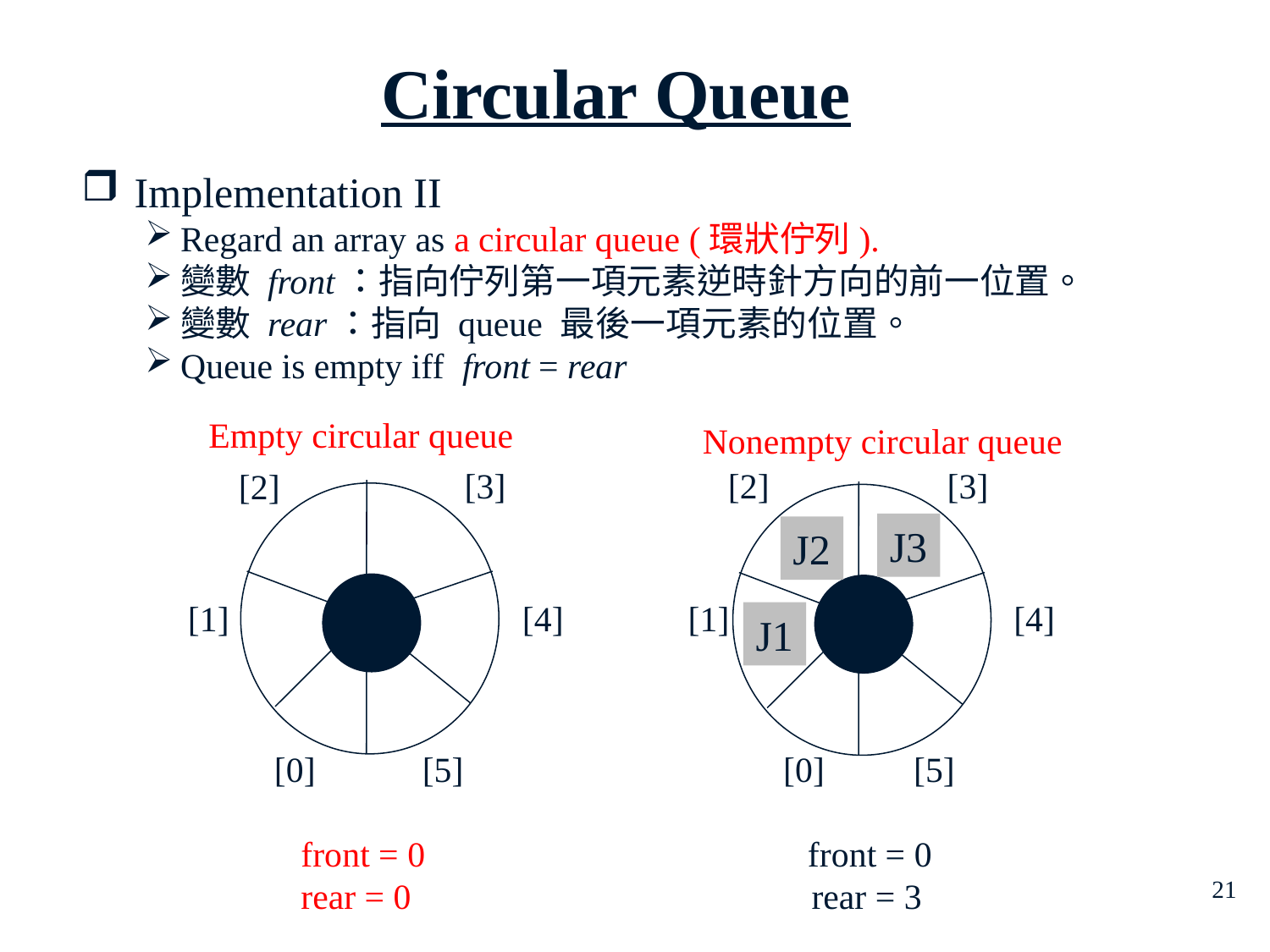

Circular Queue
Implementation II
Regard an array as a circular queue (環狀佇列).
變數 front：指向佇列第一項元素逆時針方向的前一位置。
變數 rear：指向 queue 最後一項元素的位置。
Queue is empty iff  front = rear
Empty circular queue
Nonempty circular queue
[3]                         [2]                    [3]
[2]

J3
J2
J1
[1]                                 [4]              [1]                                [4]
                 [0]            [5]                                    [0]          [5]

                    front = 0                                           front = 0
                    rear = 0                                             rear = 3
21